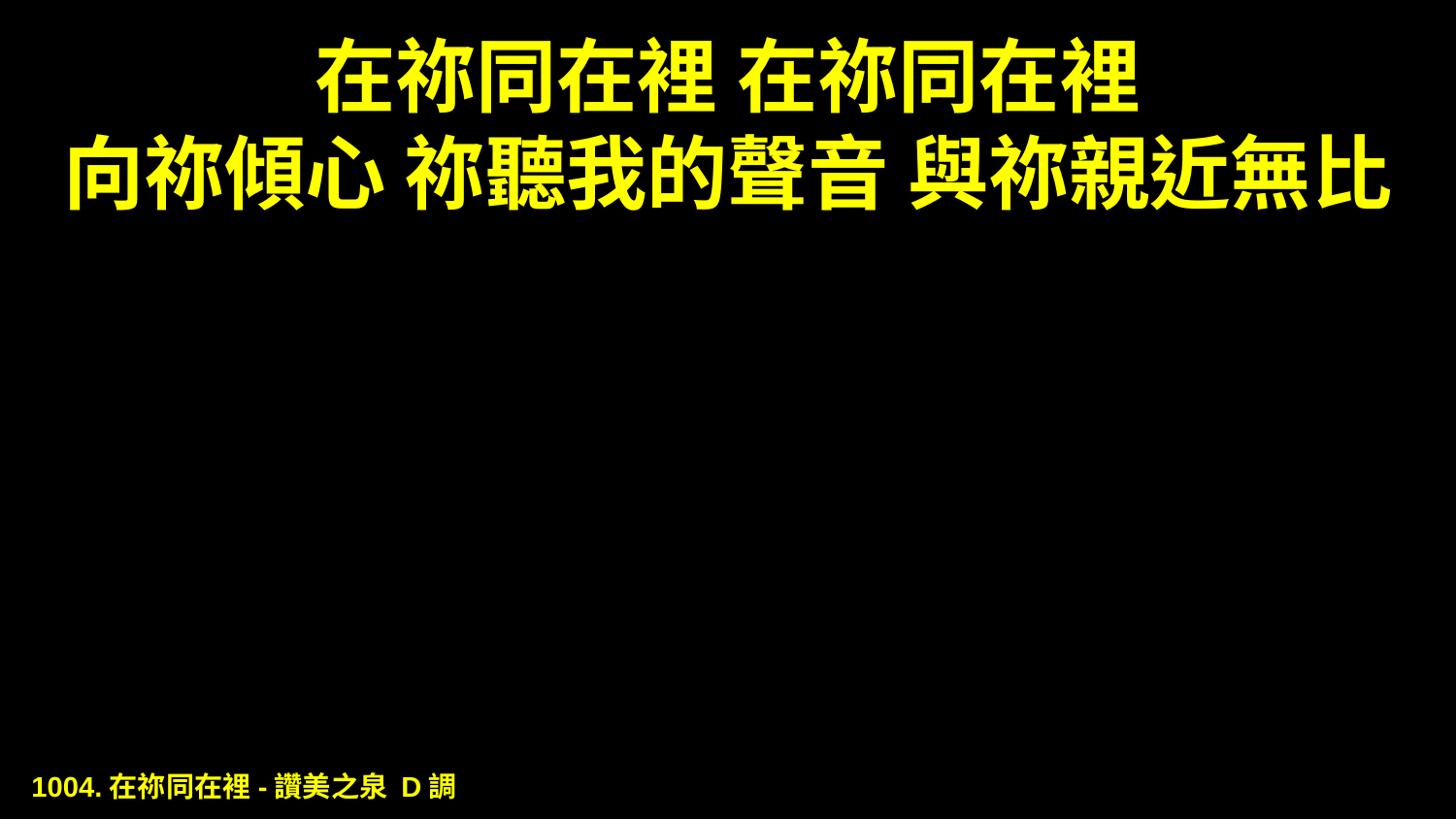

# 在祢同在裡 在祢同在裡 向祢傾心 祢聽我的聲音 與祢親近無比
1004.在祢同在裡-讚美之泉 D調